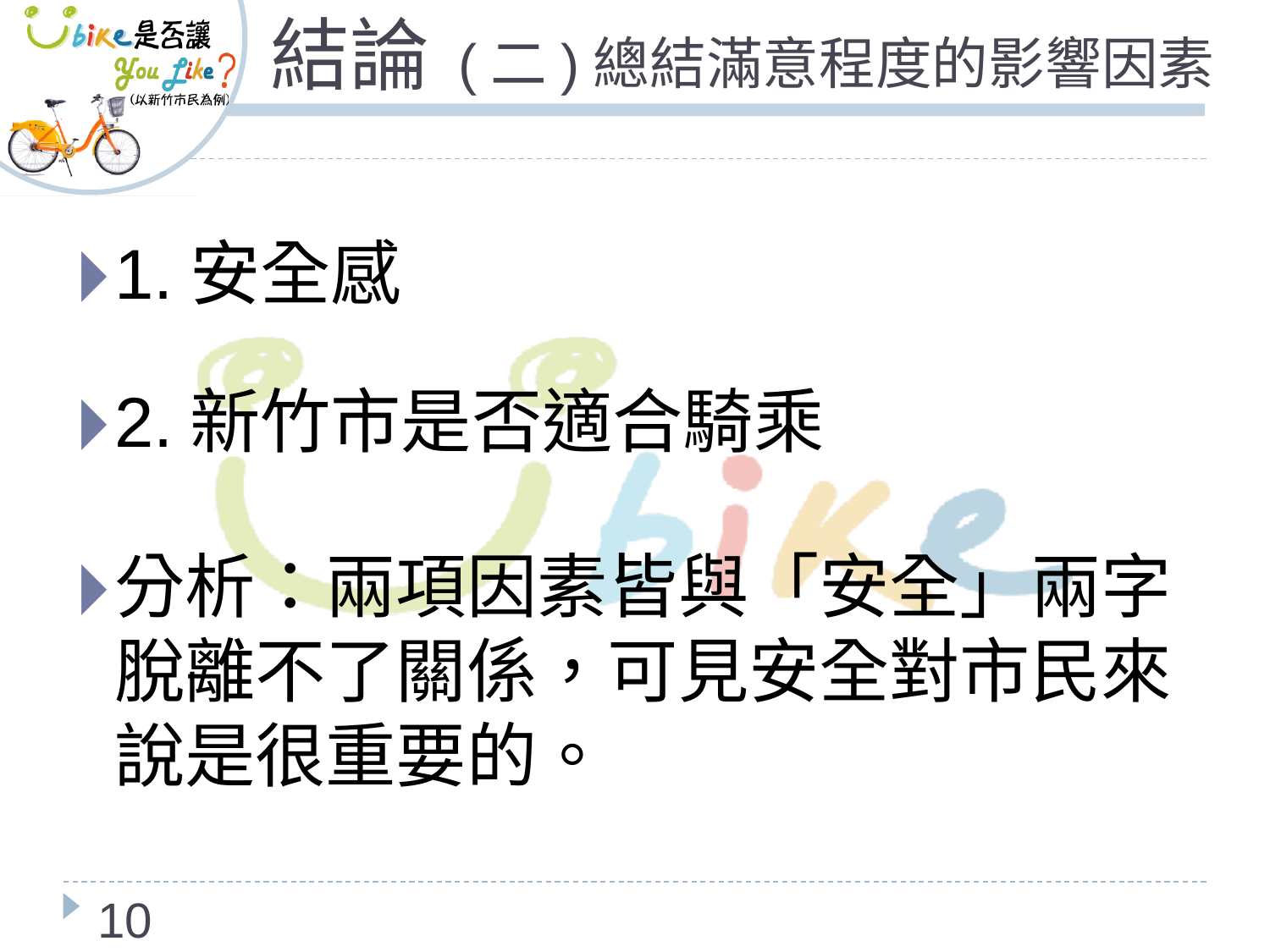

# 結論 (二)總結滿意程度的影響因素
1.安全感

2.新竹市是否適合騎乘

分析：兩項因素皆與「安全」兩字脫離不了關係，可見安全對市民來說是很重要的。
10